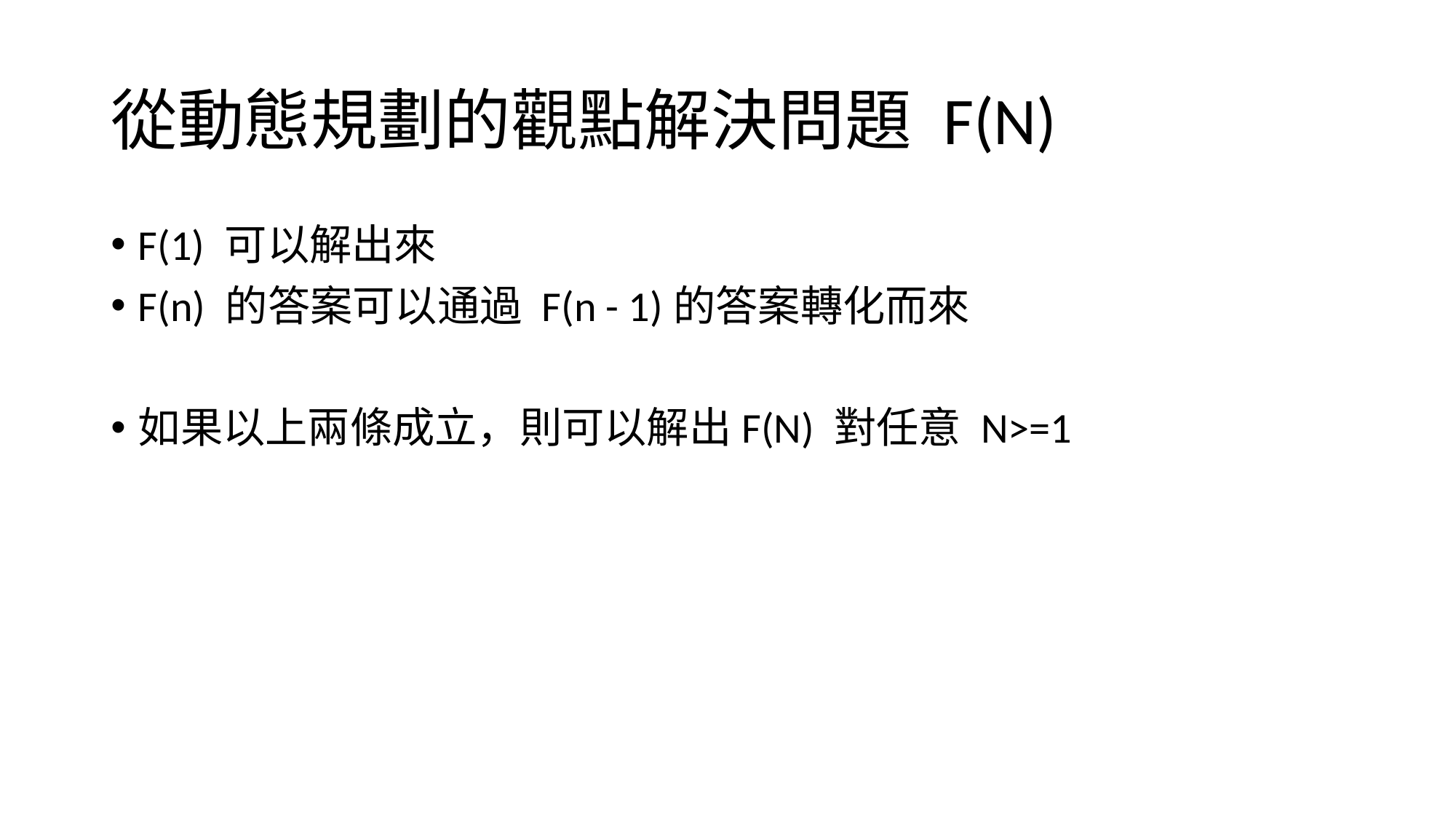

# 從動態規劃的觀點解決問題 F(N)
F(1) 可以解出來
F(n) 的答案可以通過 F(n - 1)的答案轉化而來

如果以上兩條成立，則可以解出F(N) 對任意 N>=1